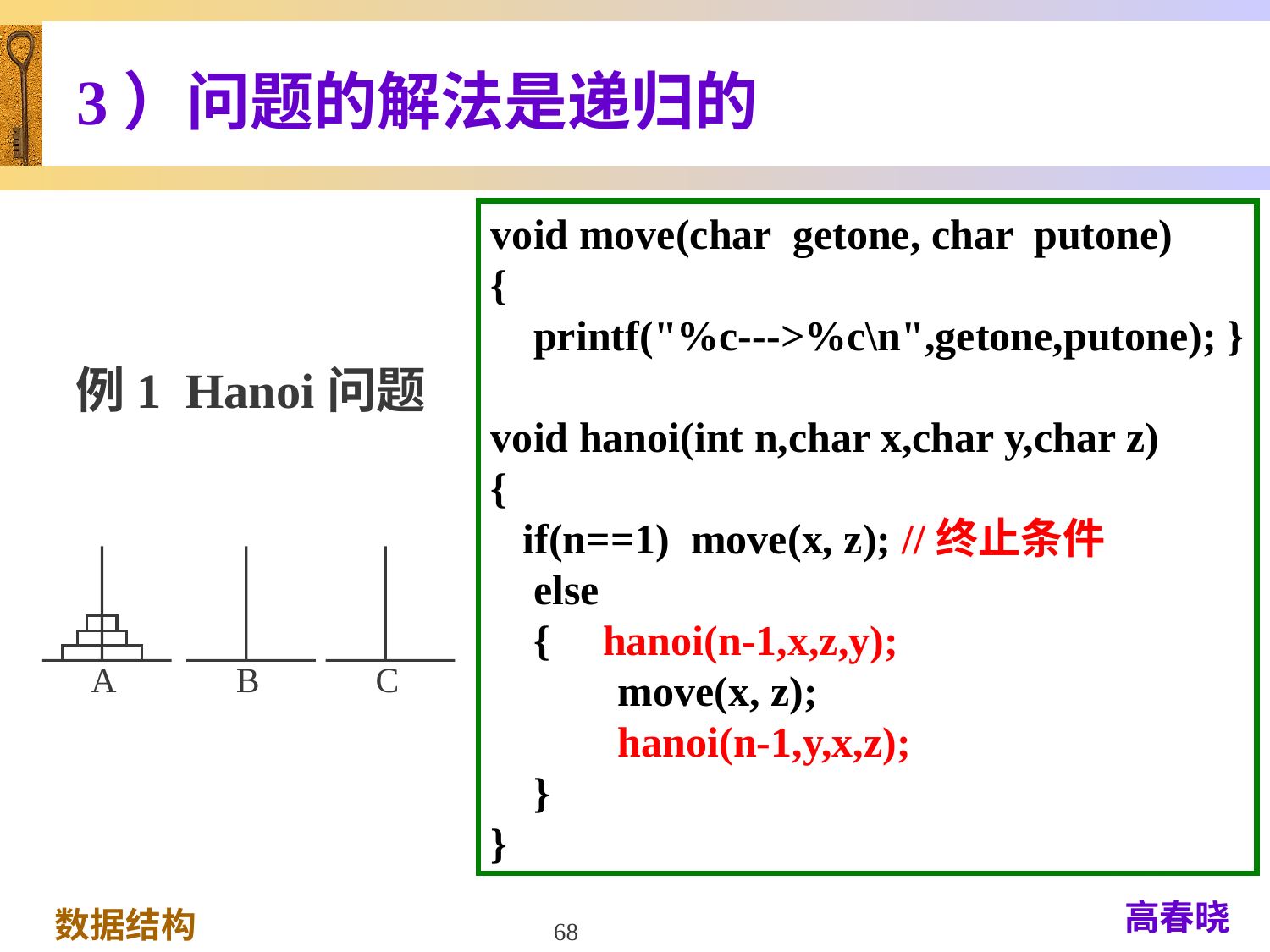

# 3）问题的解法是递归的
void move(char  getone, char  putone)
{
    printf("%c--->%c\n",getone,putone); }

void hanoi(int n,char x,char y,char z)
{
   if(n==1)  move(x, z); //终止条件
    else
    {     hanoi(n-1,x,z,y);
	move(x, z);
	hanoi(n-1,y,x,z);
    }
}
例1  Hanoi问题

A

B

C

68